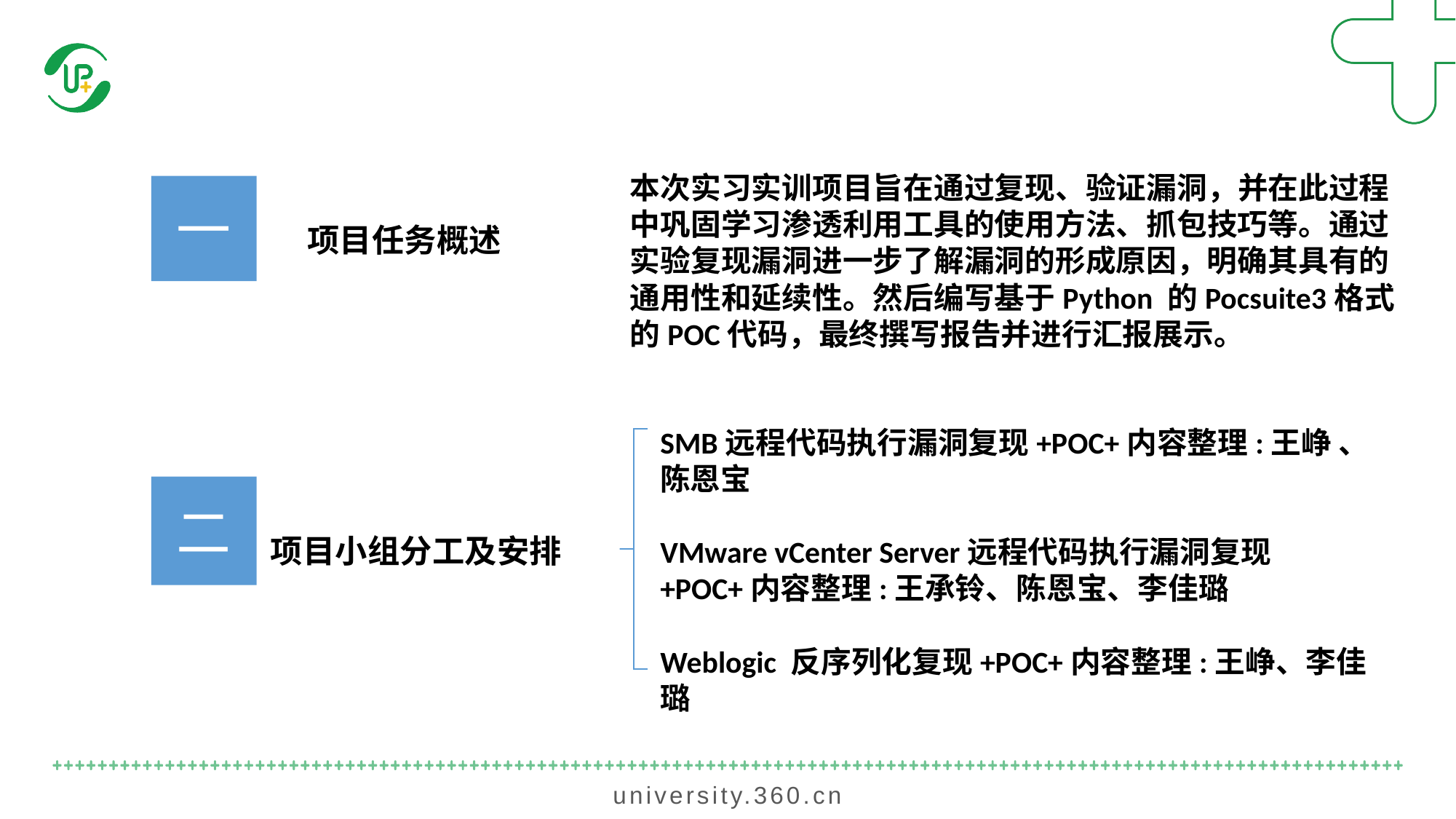

本次实习实训项目旨在通过复现、验证漏洞，并在此过程中巩固学习渗透利用工具的使用方法、抓包技巧等。通过实验复现漏洞进一步了解漏洞的形成原因，明确其具有的通用性和延续性。然后编写基于Python 的Pocsuite3格式的POC代码，最终撰写报告并进行汇报展示。

一
    项目任务概述

项目小组分工及安排

SMB远程代码执行漏洞复现+POC+内容整理:王峥 、陈恩宝

VMware vCenter Server远程代码执行漏洞复现+POC+内容整理:王承铃、陈恩宝、李佳璐

Weblogic 反序列化复现+POC+内容整理:王峥、李佳璐

二